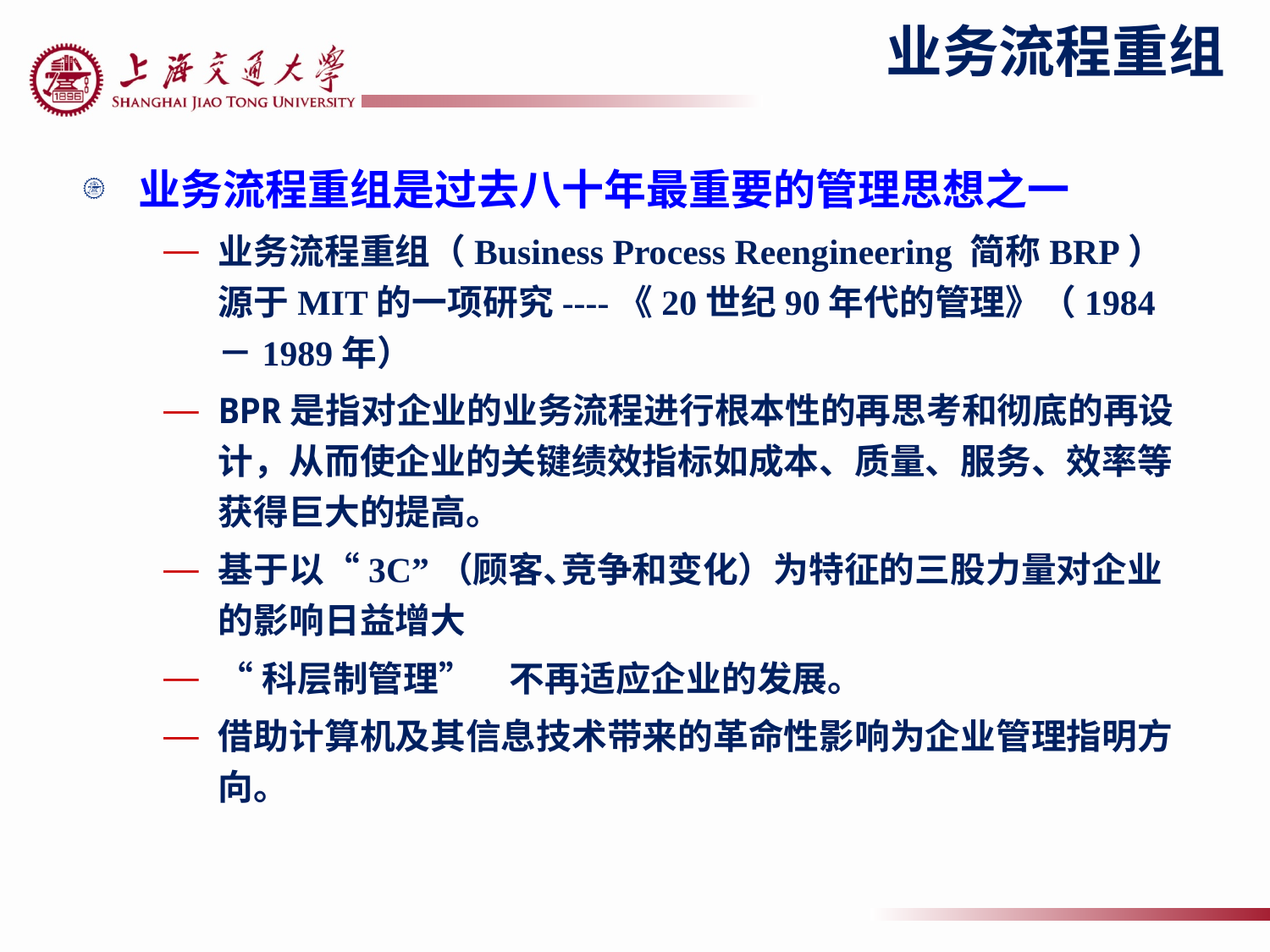

# 业务流程重组
业务流程重组是过去八十年最重要的管理思想之一
业务流程重组（Business Process Reengineering 简称BRP）源于MIT的一项研究----《20世纪90年代的管理》（1984－1989年）
BPR是指对企业的业务流程进行根本性的再思考和彻底的再设计，从而使企业的关键绩效指标如成本、质量、服务、效率等获得巨大的提高。
基于以“3C”（顾客､竞争和变化）为特征的三股力量对企业的影响日益增大
“科层制管理”　不再适应企业的发展。
借助计算机及其信息技术带来的革命性影响为企业管理指明方向。
96